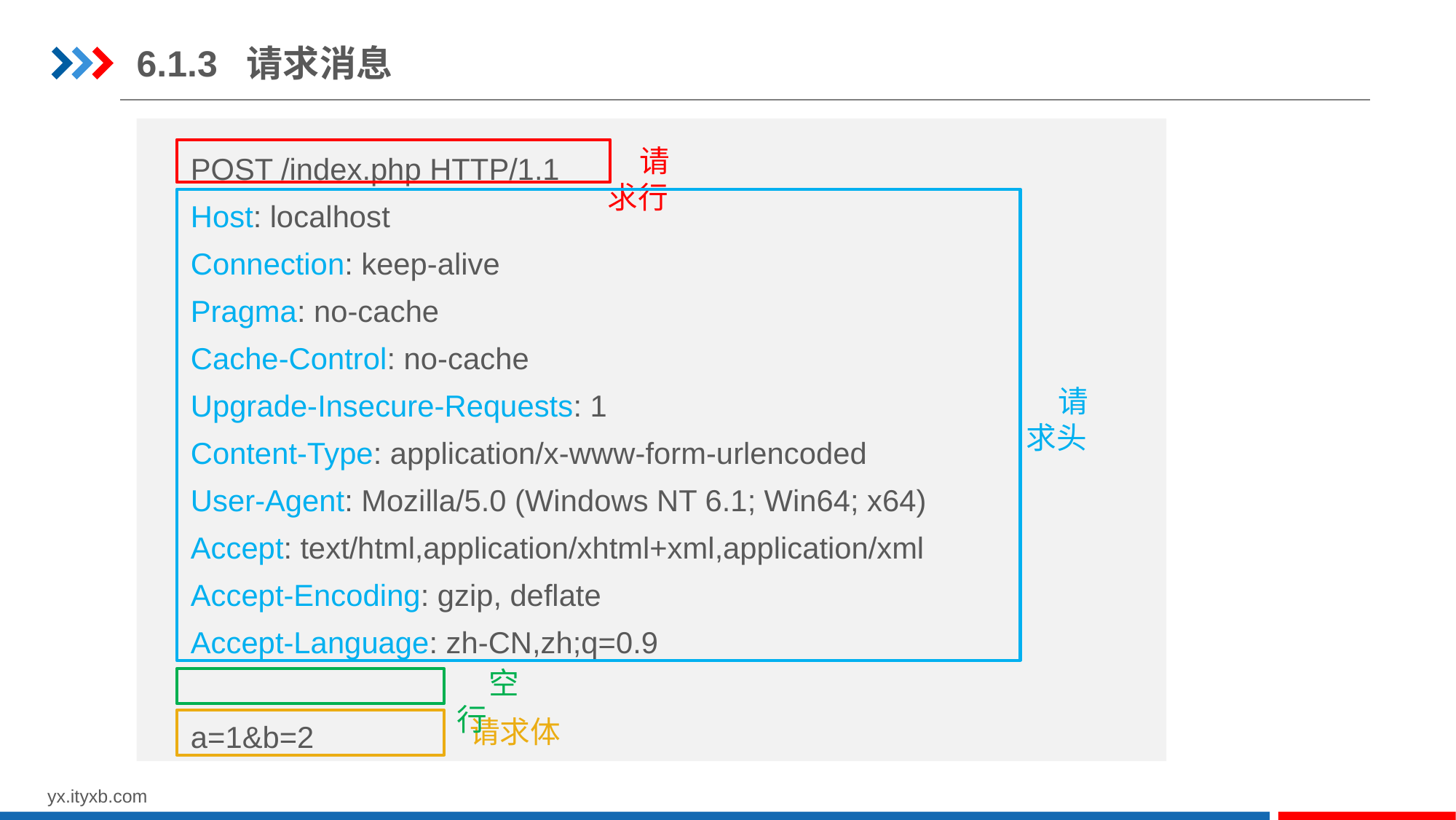

6.1.3  请求消息

POST /index.php HTTP/1.1
Host: localhost
Connection: keep-alive
Pragma: no-cache
Cache-Control: no-cache
Upgrade-Insecure-Requests: 1
Content-Type: application/x-www-form-urlencoded
User-Agent: Mozilla/5.0 (Windows NT 6.1; Win64; x64)
Accept: text/html,application/xhtml+xml,application/xml
Accept-Encoding: gzip, deflate
Accept-Language: zh-CN,zh;q=0.9

a=1&b=2
请求行

请求头
空行

请求体